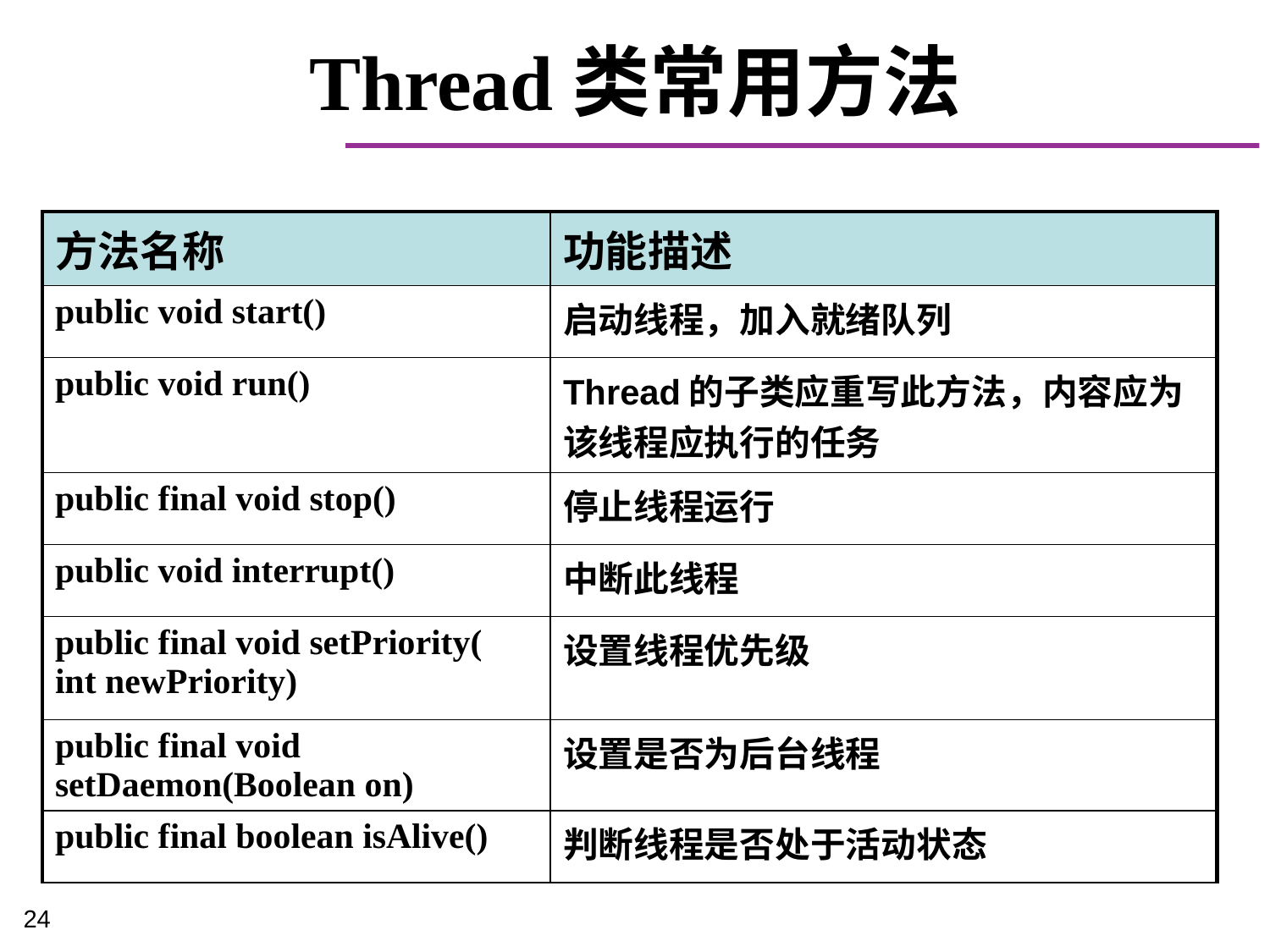

# Thread类常用方法
| 方法名称 | 功能描述 |
| --- | --- |
| public void start() | 启动线程，加入就绪队列 |
| public void run() | Thread的子类应重写此方法，内容应为该线程应执行的任务 |
| public final void stop() | 停止线程运行 |
| public void interrupt() | 中断此线程 |
| public final void setPriority( int newPriority) | 设置线程优先级 |
| public final void setDaemon(Boolean on) | 设置是否为后台线程 |
| public final boolean isAlive() | 判断线程是否处于活动状态 |
24